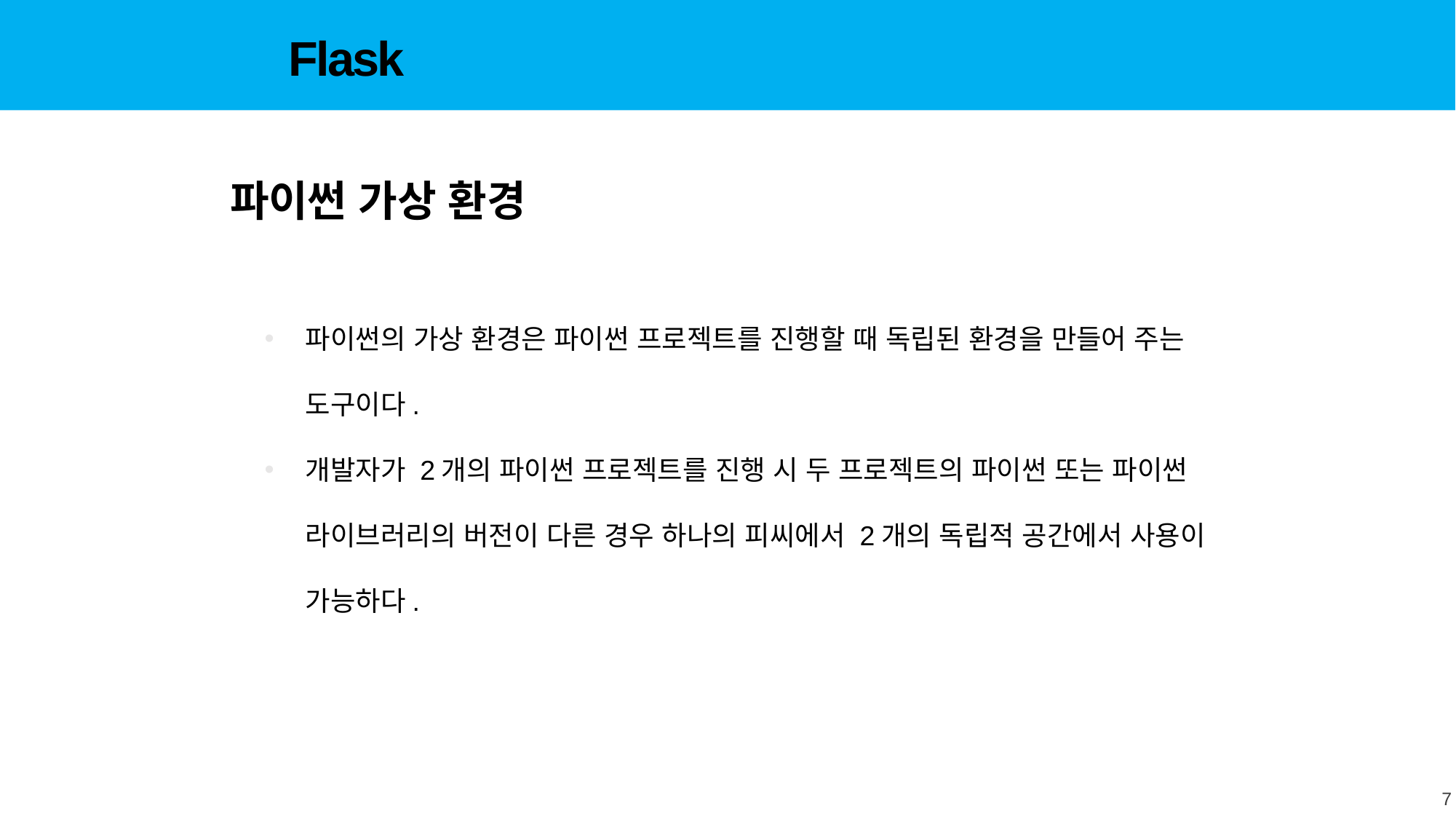

Flask
파이썬 가상 환경
파이썬의 가상 환경은 파이썬 프로젝트를 진행할 때 독립된 환경을 만들어 주는 도구이다.
개발자가 2개의 파이썬 프로젝트를 진행 시 두 프로젝트의 파이썬 또는 파이썬 라이브러리의 버전이 다른 경우 하나의 피씨에서 2개의 독립적 공간에서 사용이 가능하다.